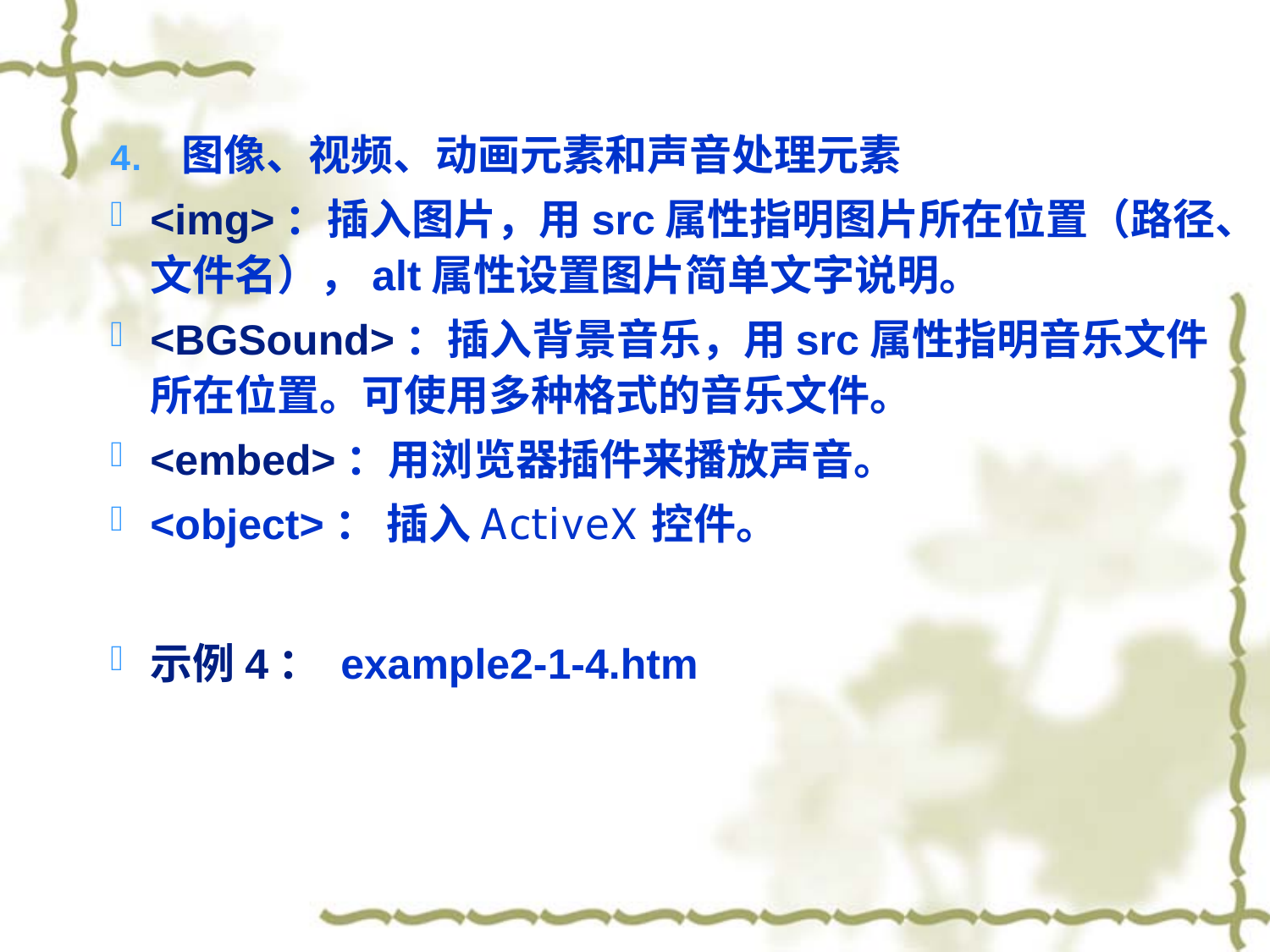

图像、视频、动画元素和声音处理元素
<img>：插入图片，用src属性指明图片所在位置（路径、文件名），alt属性设置图片简单文字说明。
<BGSound>：插入背景音乐，用src属性指明音乐文件所在位置。可使用多种格式的音乐文件。
<embed>：用浏览器插件来播放声音。
<object>： 插入ActiveX控件。

示例4： example2-1-4.htm